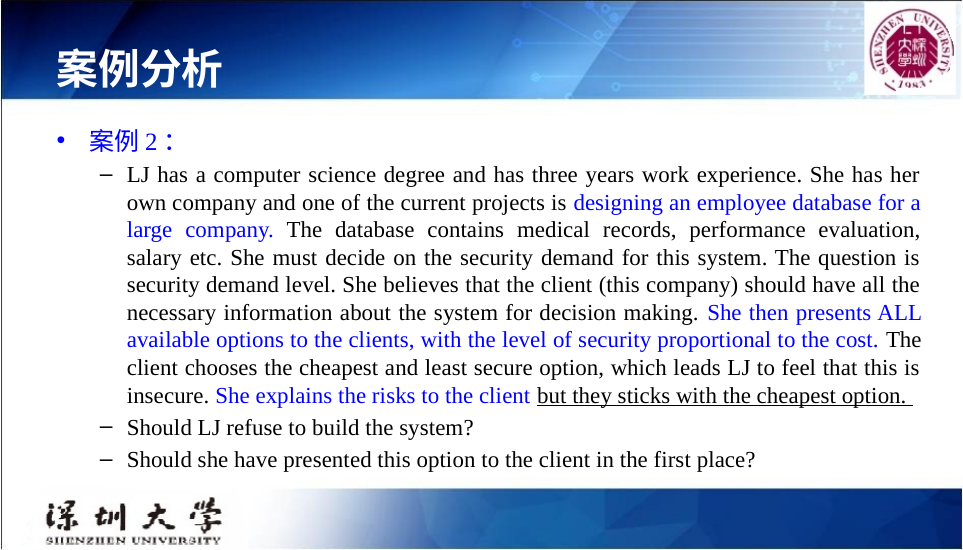

# 案例分析
案例2：
LJ has a computer science degree and has three years work experience. She has her own company and one of the current projects is designing an employee database for a large company. The database contains medical records, performance evaluation, salary etc. She must decide on the security demand for this system. The question is security demand level. She believes that the client (this company) should have all the necessary information about the system for decision making. She then presents ALL available options to the clients, with the level of security proportional to the cost. The client chooses the cheapest and least secure option, which leads LJ to feel that this is insecure. She explains the risks to the client but they sticks with the cheapest option.
Should LJ refuse to build the system?
Should she have presented this option to the client in the first place?
8